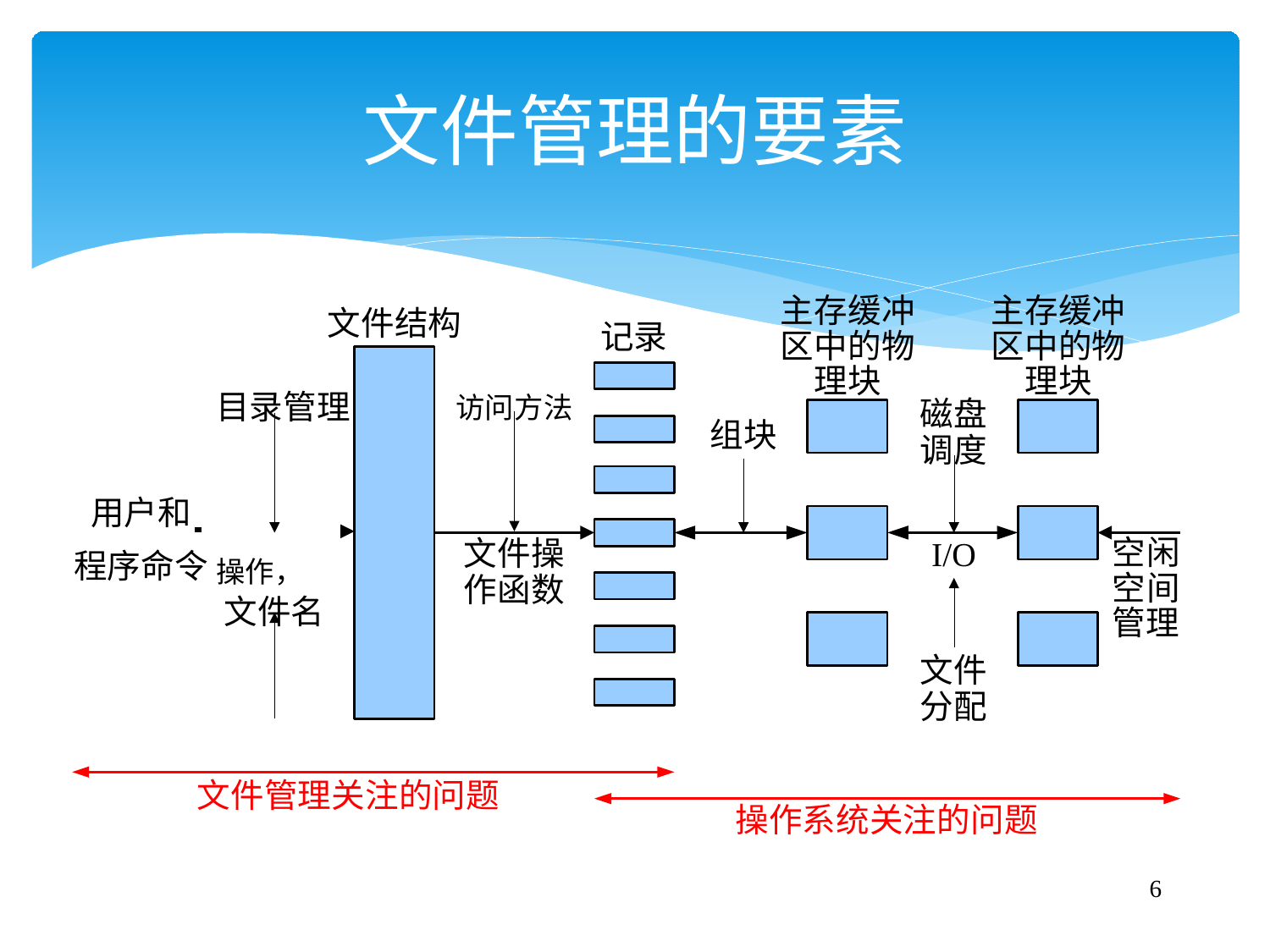

# 文件管理的要素
主存缓冲 区中的物 理块
主存缓冲 区中的物 理块
文件结构
目录管理	访问方法
记录

磁盘 调度

组块

用户和

程序命令 操作，
文件名

文件操 作函数
空闲 空间 管理
I/O

文件 分配

文件管理关注的问题

操作系统关注的问题

6